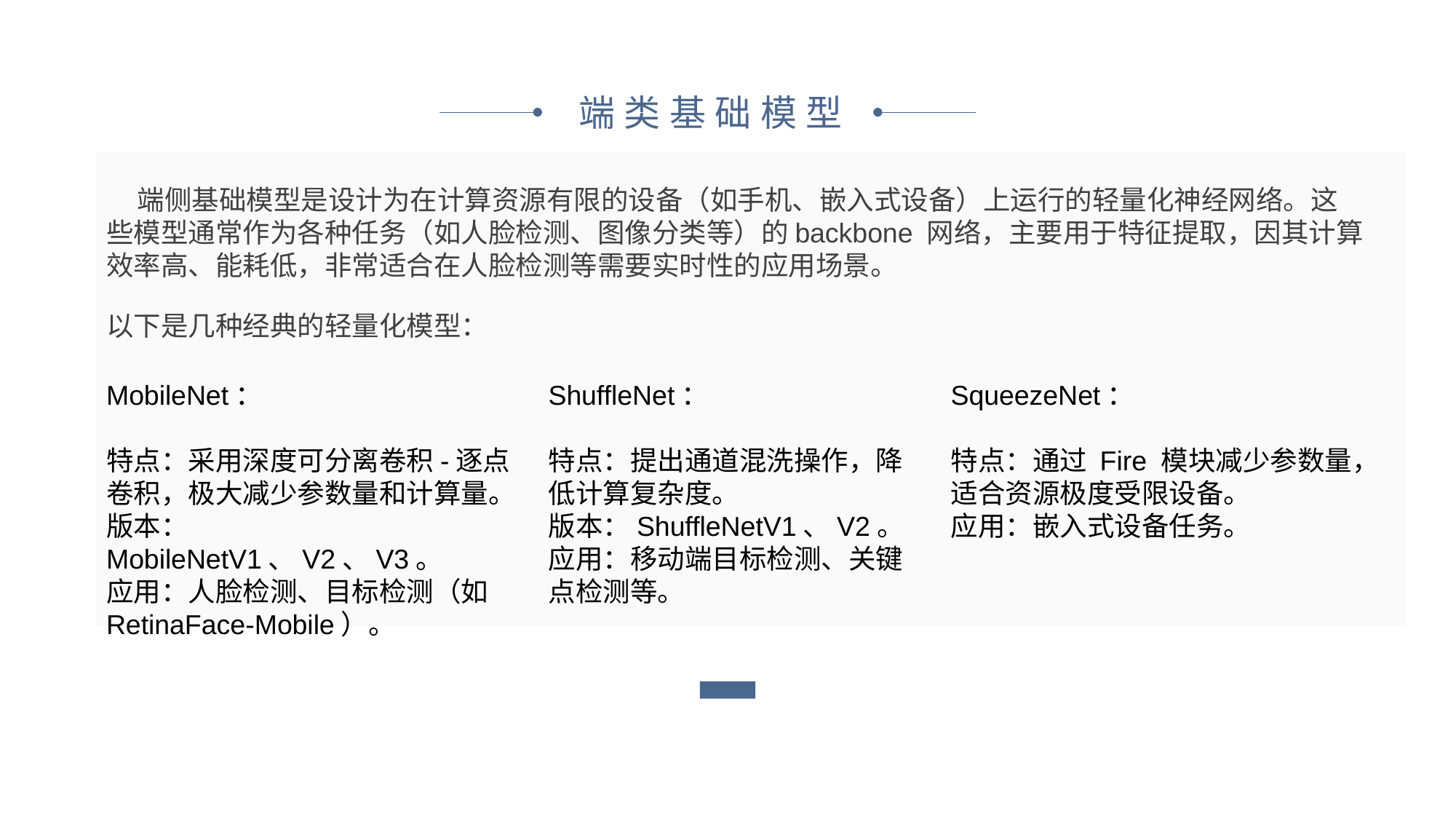

端类基础模型

    端侧基础模型是设计为在计算资源有限的设备（如手机、嵌入式设备）上运行的轻量化神经网络。这些模型通常作为各种任务（如人脸检测、图像分类等）的backbone 网络，主要用于特征提取，因其计算效率高、能耗低，非常适合在人脸检测等需要实时性的应用场景。
以下是几种经典的轻量化模型：

MobileNet：

特点：采用深度可分离卷积-逐点卷积，极大减少参数量和计算量。
版本：MobileNetV1、V2、V3。
应用：人脸检测、目标检测（如 RetinaFace-Mobile）。
ShuffleNet：

特点：提出通道混洗操作，降低计算复杂度。
版本：ShuffleNetV1、V2。
应用：移动端目标检测、关键点检测等。
SqueezeNet：

特点：通过 Fire 模块减少参数量，适合资源极度受限设备。
应用：嵌入式设备任务。